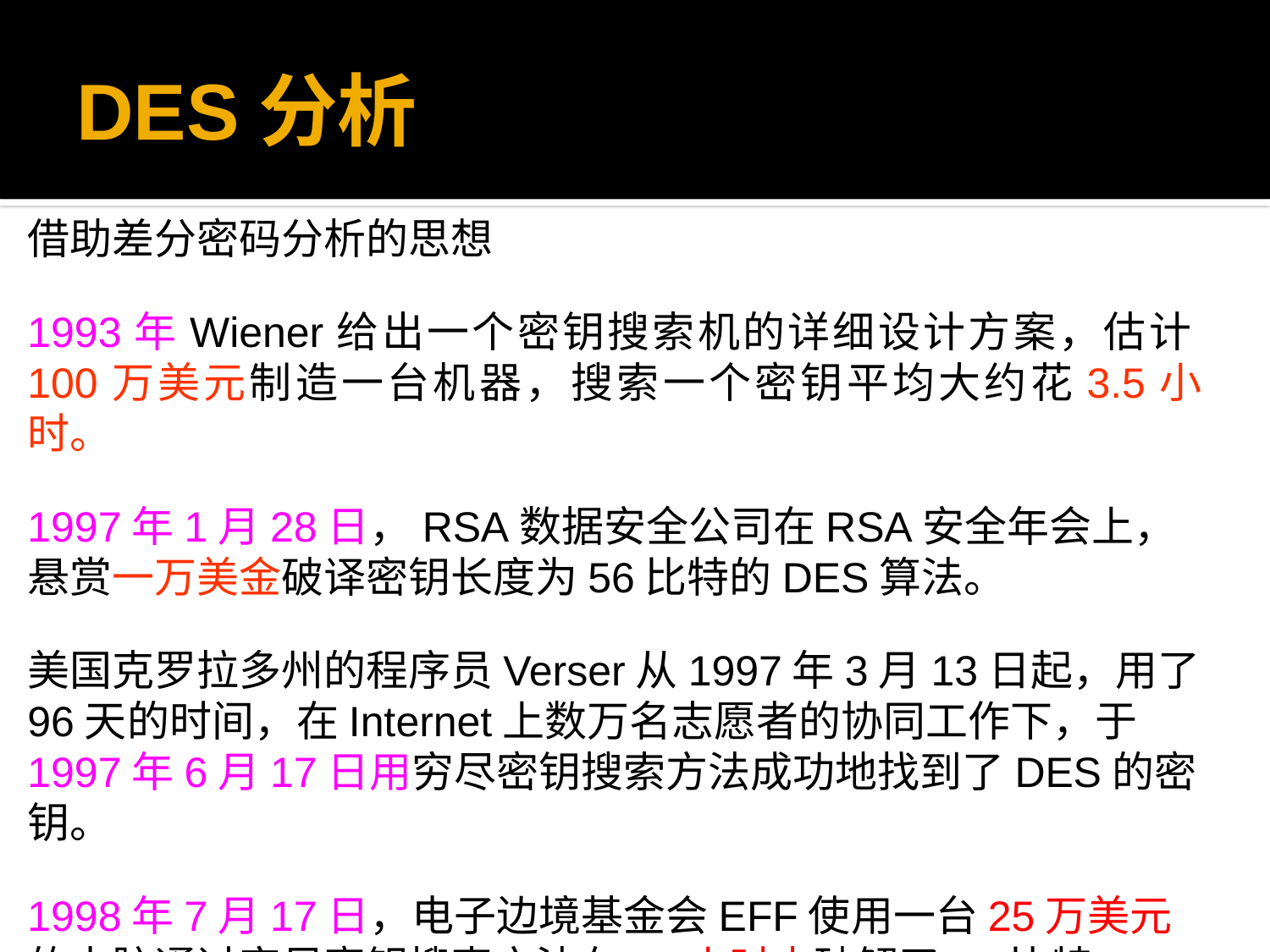

# DES分析
借助差分密码分析的思想
1993年Wiener给出一个密钥搜索机的详细设计方案，估计100万美元制造一台机器，搜索一个密钥平均大约花3.5小时。
1997年1月28日，RSA数据安全公司在RSA安全年会上，悬赏一万美金破译密钥长度为56比特的DES算法。
美国克罗拉多州的程序员Verser从1997年3月13日起，用了96天的时间，在Internet上数万名志愿者的协同工作下，于1997年6月17日用穷尽密钥搜索方法成功地找到了DES的密钥。
1998年7月17日，电子边境基金会EFF使用一台25万美元的电脑通过穷尽密钥搜索方法在56小时内破解了56比特DES。1999年的RSA会议期间，穷尽密钥搜索时间减少到不足24小时。